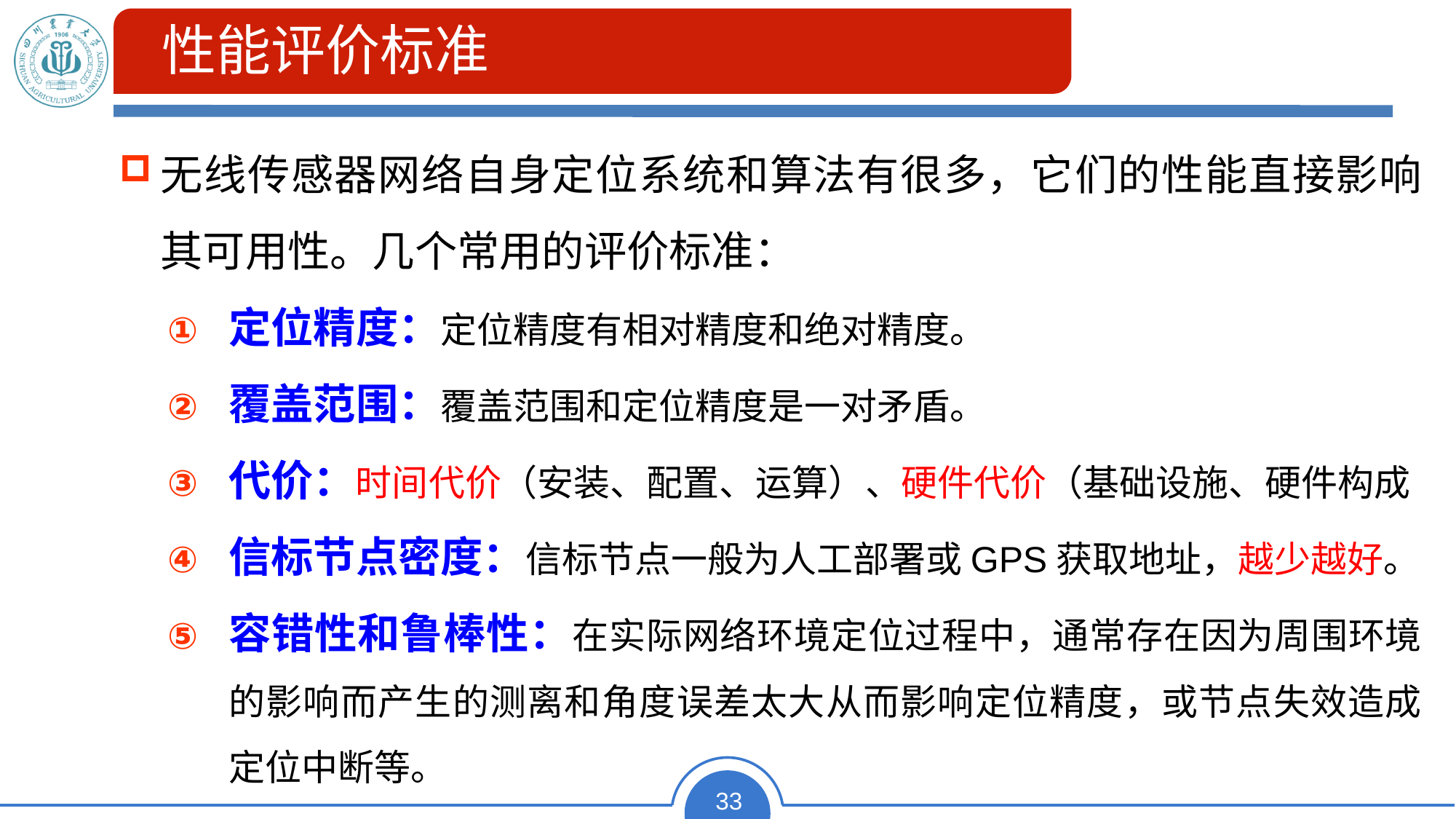

# 性能评价标准
无线传感器网络自身定位系统和算法有很多，它们的性能直接影响其可用性。几个常用的评价标准：
定位精度：定位精度有相对精度和绝对精度。
覆盖范围：覆盖范围和定位精度是一对矛盾。
代价：时间代价（安装、配置、运算）、硬件代价（基础设施、硬件构成
信标节点密度：信标节点一般为人工部署或GPS获取地址，越少越好。
容错性和鲁棒性：在实际网络环境定位过程中，通常存在因为周围环境的影响而产生的测离和角度误差太大从而影响定位精度，或节点失效造成定位中断等。